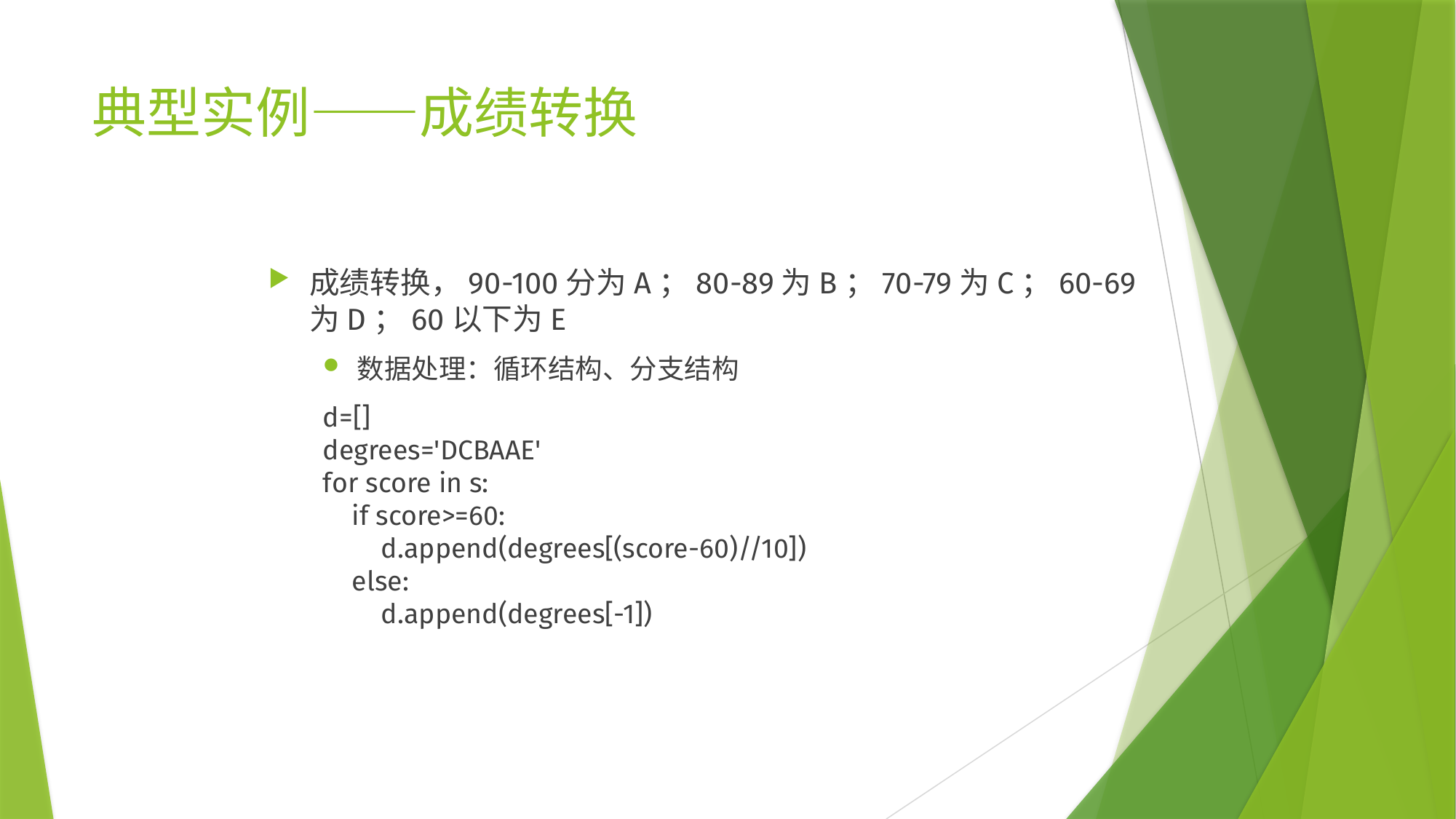

# 典型实例——成绩转换
成绩转换，90-100分为A；80-89为B；70-79为C；60-69为D；60以下为E
数据处理：循环结构、分支结构
d=[]
degrees='DCBAAE'
for score in s:
    if score>=60:
        d.append(degrees[(score-60)//10])
    else:
        d.append(degrees[-1])